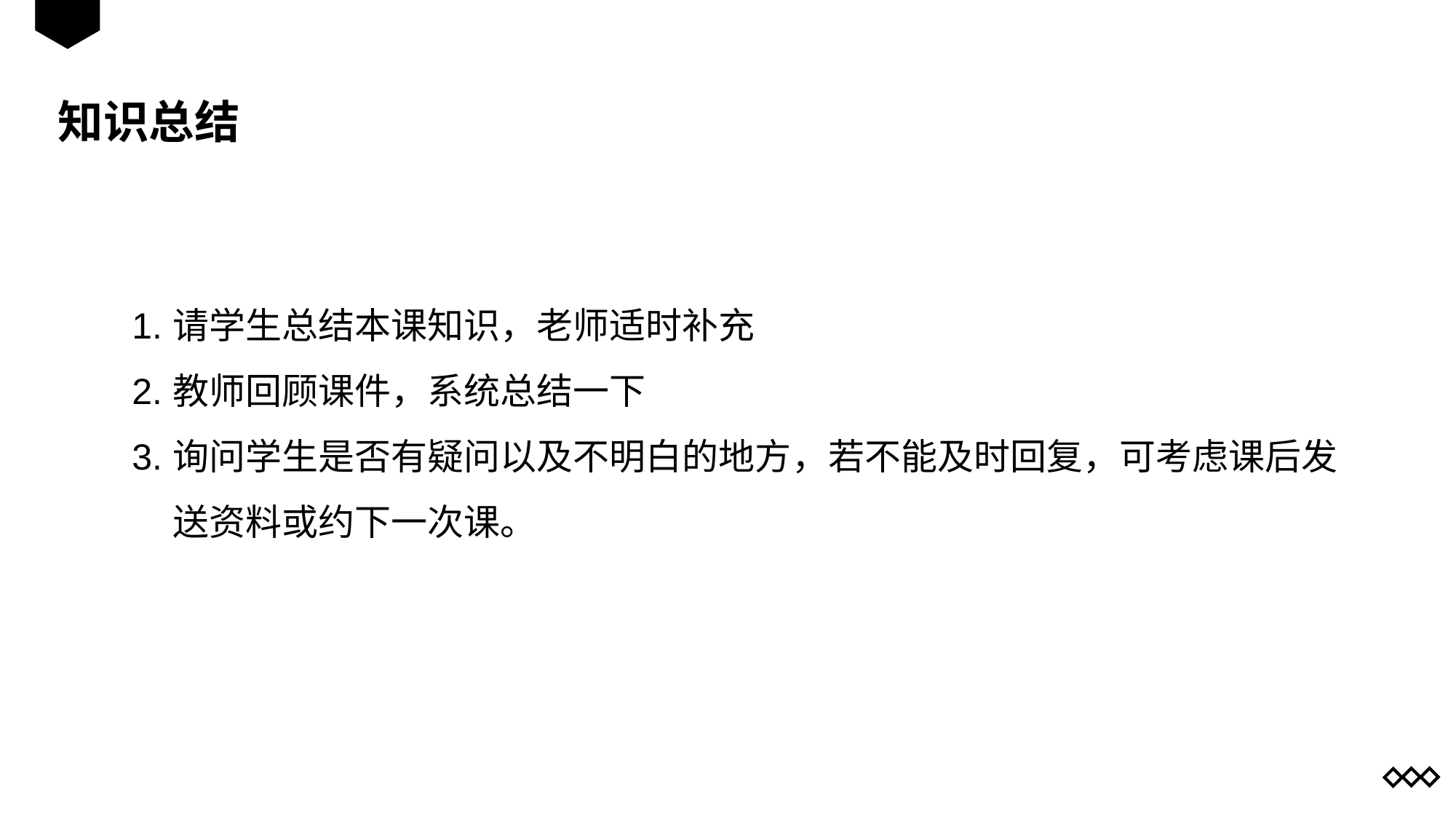

知识总结
请学生总结本课知识，老师适时补充
教师回顾课件，系统总结一下
询问学生是否有疑问以及不明白的地方，若不能及时回复，可考虑课后发送资料或约下一次课。